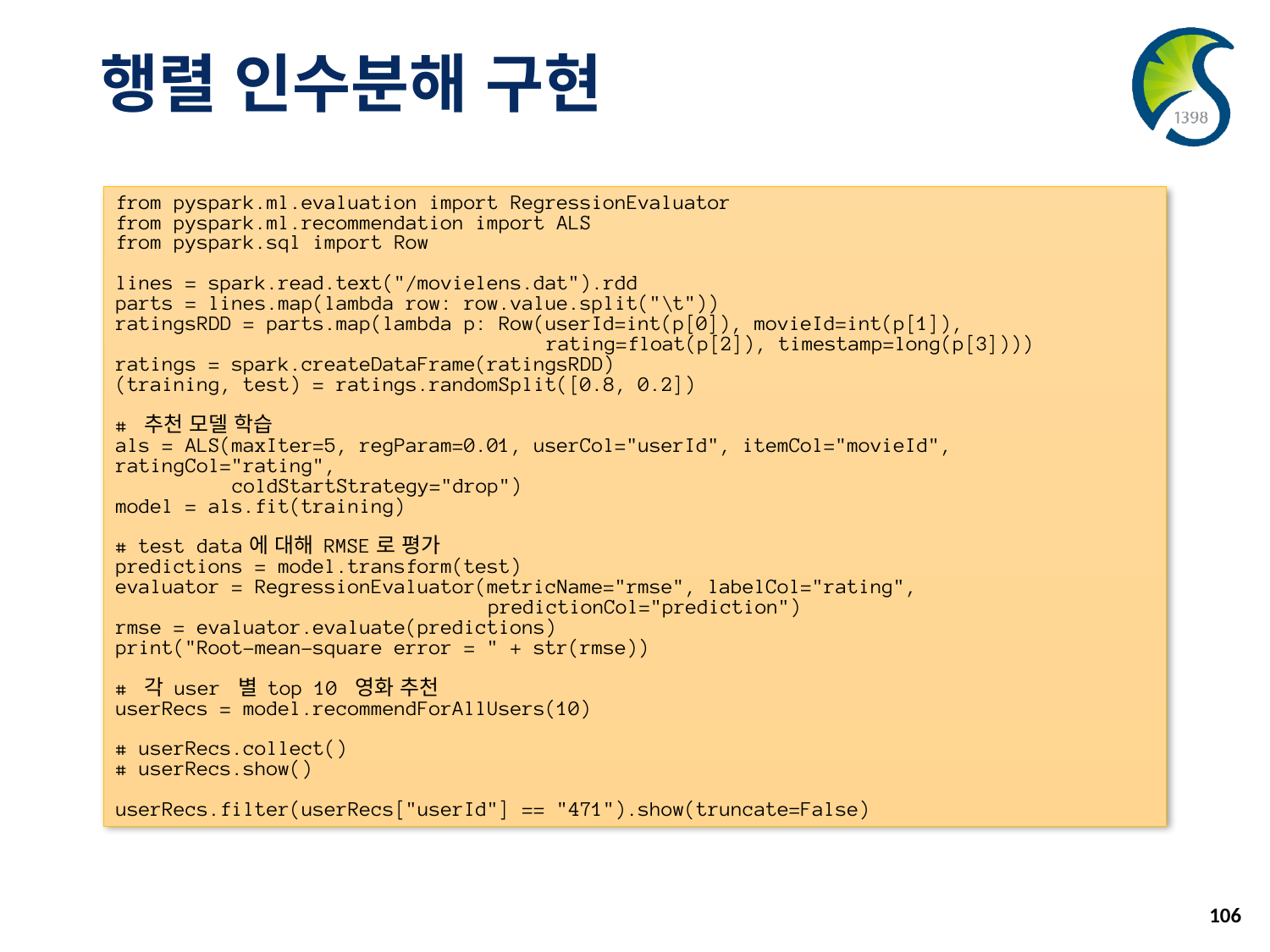

# 행렬 인수분해 구현

from pyspark.ml.evaluation import RegressionEvaluator
from pyspark.ml.recommendation import ALS
from pyspark.sql import Row

lines = spark.read.text("/movielens.dat").rdd
parts = lines.map(lambda row: row.value.split("\t"))
ratingsRDD = parts.map(lambda p: Row(userId=int(p[0]), movieId=int(p[1]),
                                     rating=float(p[2]), timestamp=long(p[3])))
ratings = spark.createDataFrame(ratingsRDD)
(training, test) = ratings.randomSplit([0.8, 0.2])

# 추천 모델 학습
als = ALS(maxIter=5, regParam=0.01, userCol="userId", itemCol="movieId", ratingCol="rating",
          coldStartStrategy="drop")
model = als.fit(training)

# test data에 대해 RMSE로 평가
predictions = model.transform(test)
evaluator = RegressionEvaluator(metricName="rmse", labelCol="rating",
                                predictionCol="prediction")
rmse = evaluator.evaluate(predictions)
print("Root-mean-square error = " + str(rmse))

# 각 user 별 top 10 영화 추천
userRecs = model.recommendForAllUsers(10)

# userRecs.collect()
# userRecs.show()

userRecs.filter(userRecs["userId"] == "471").show(truncate=False)
106